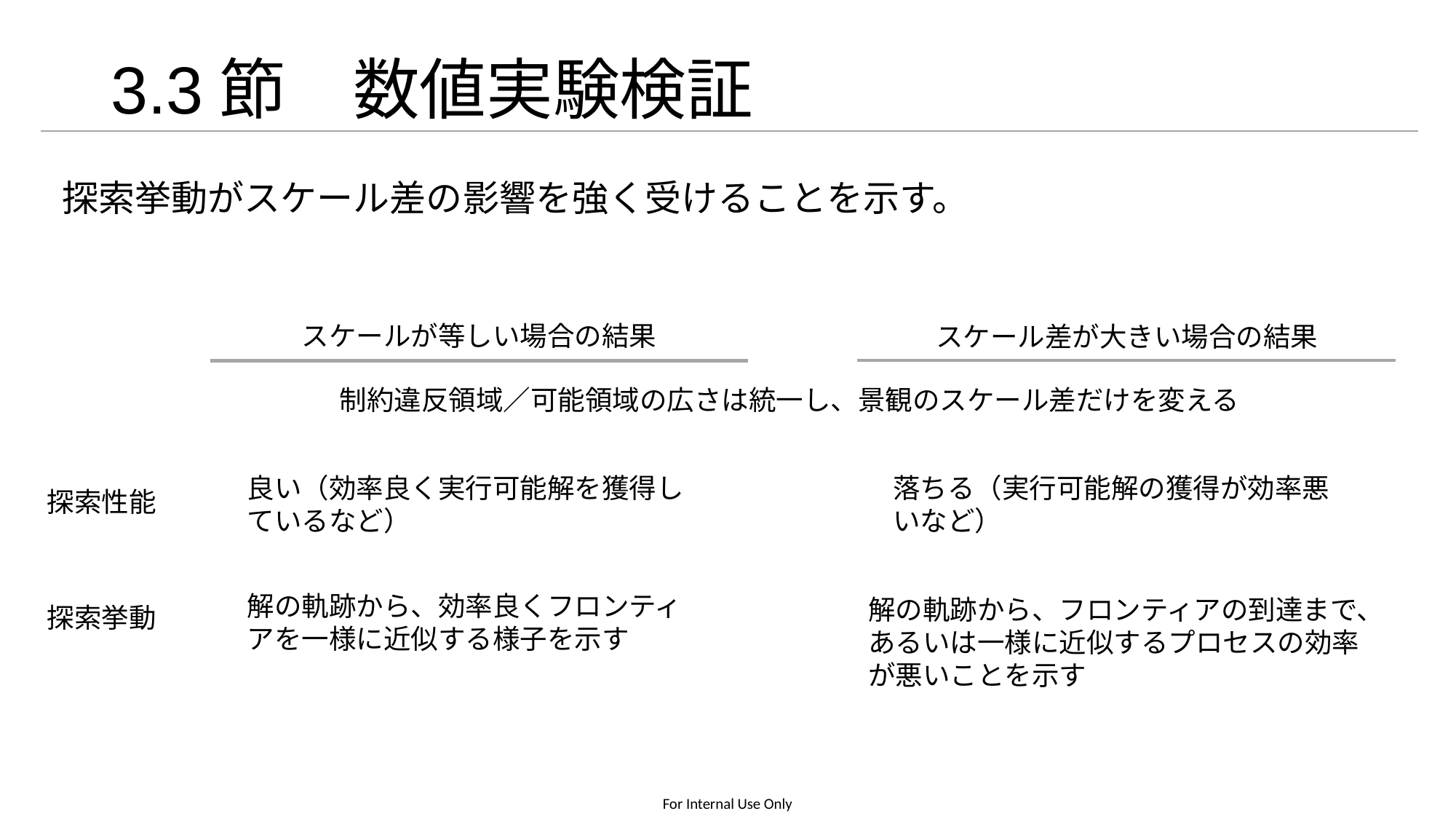

# 3.3節　数値実験検証
探索挙動がスケール差の影響を強く受けることを示す。
スケールが等しい場合の結果
スケール差が大きい場合の結果
制約違反領域／可能領域の広さは統一し、景観のスケール差だけを変える
探索性能
良い（効率良く実行可能解を獲得しているなど）
落ちる（実行可能解の獲得が効率悪いなど）
解の軌跡から、フロンティアの到達まで、あるいは一様に近似するプロセスの効率が悪いことを示す
探索挙動
解の軌跡から、効率良くフロンティアを一様に近似する様子を示す